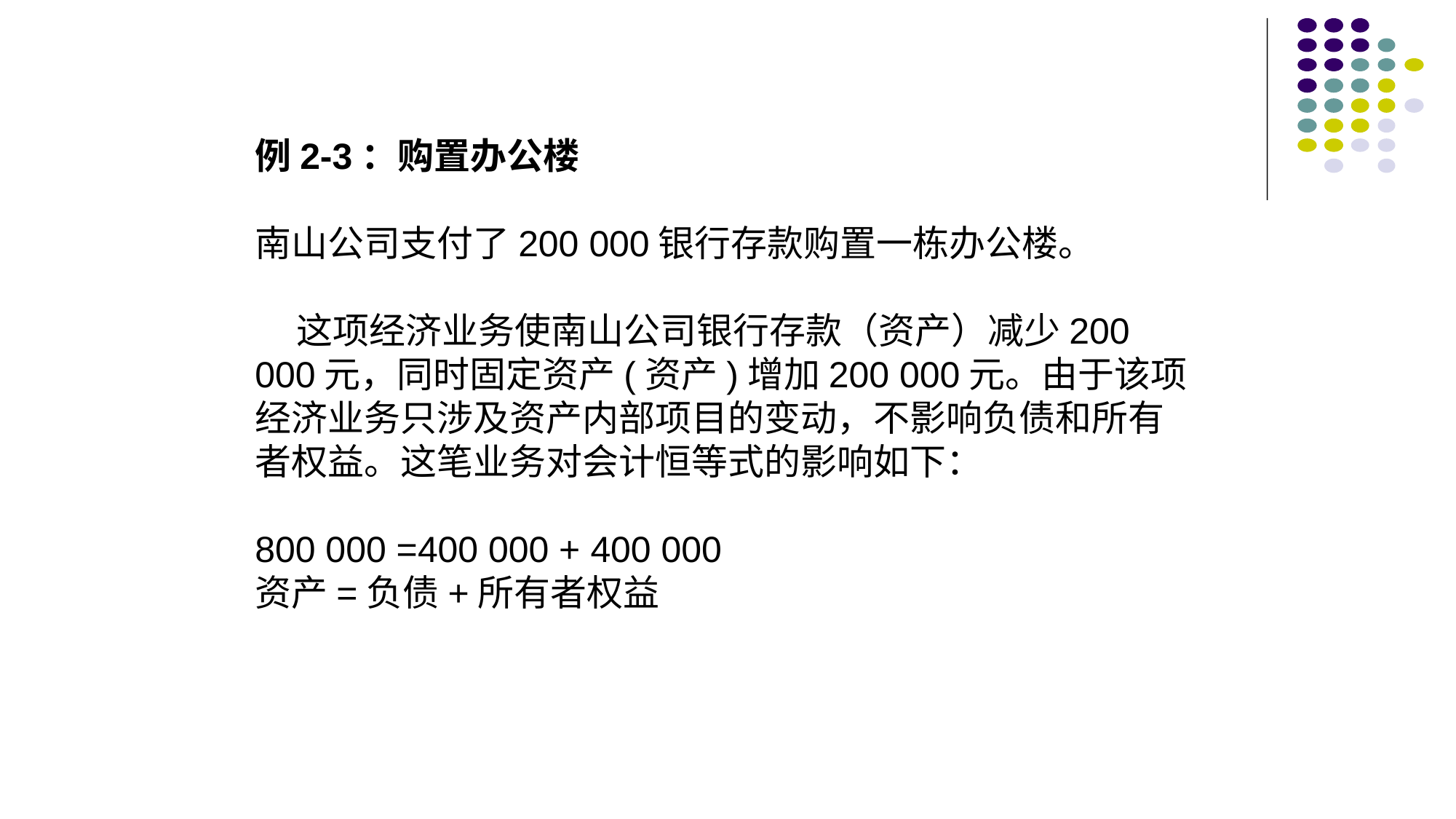

例2-3：购置办公楼

南山公司支付了200 000银行存款购置一栋办公楼。

    这项经济业务使南山公司银行存款（资产）减少200 000元，同时固定资产(资产)增加200 000元。由于该项经济业务只涉及资产内部项目的变动，不影响负债和所有者权益。这笔业务对会计恒等式的影响如下：

800 000 =400 000 + 400 000
资产=负债+所有者权益